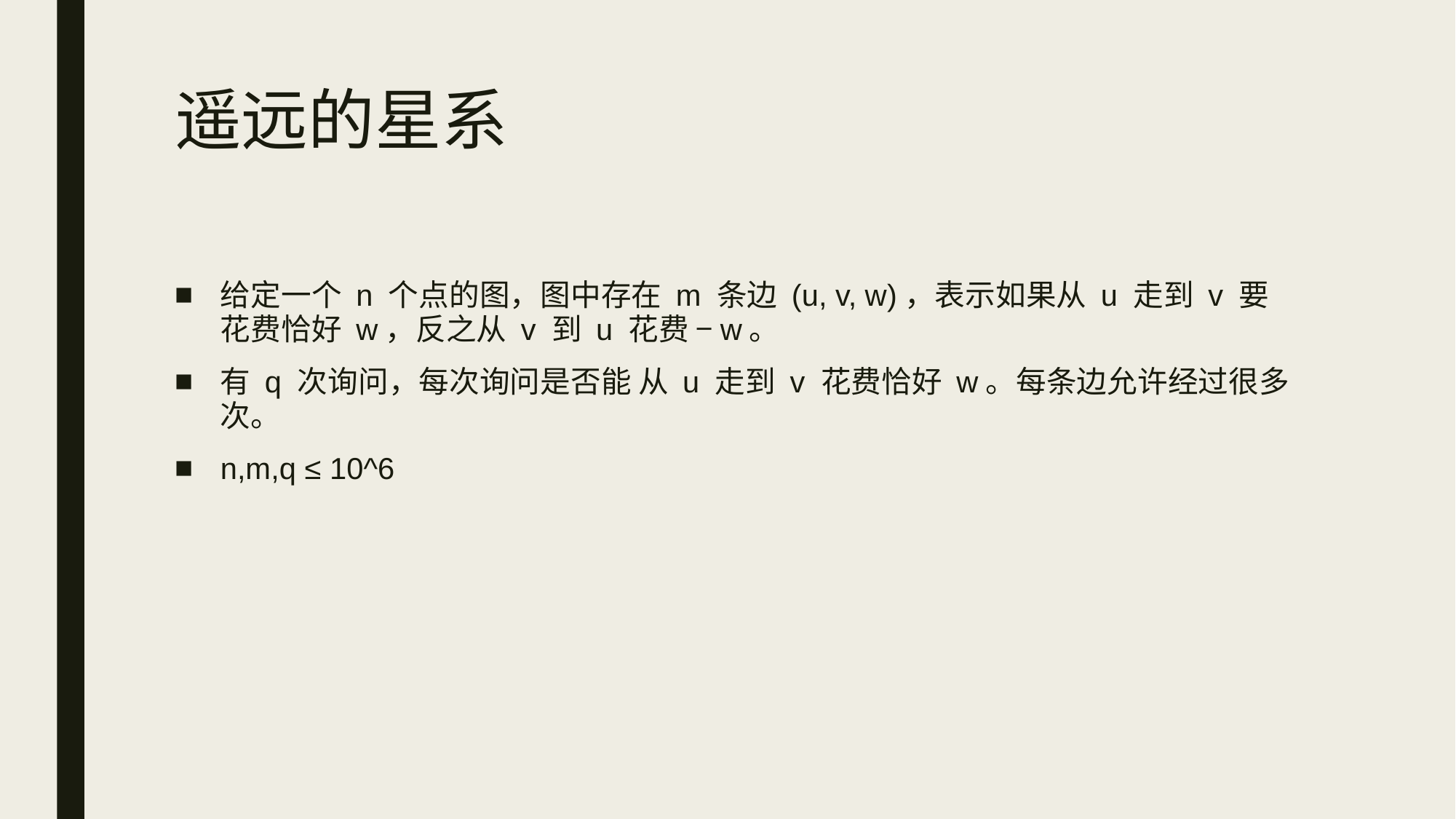

# 遥远的星系
给定一个 n 个点的图，图中存在 m 条边 (u, v, w)，表示如果从 u 走到 v 要花费恰好 w，反之从 v 到 u 花费 −w。
有 q 次询问，每次询问是否能 从 u 走到 v 花费恰好 w。每条边允许经过很多次。
n,m,q ≤ 10^6